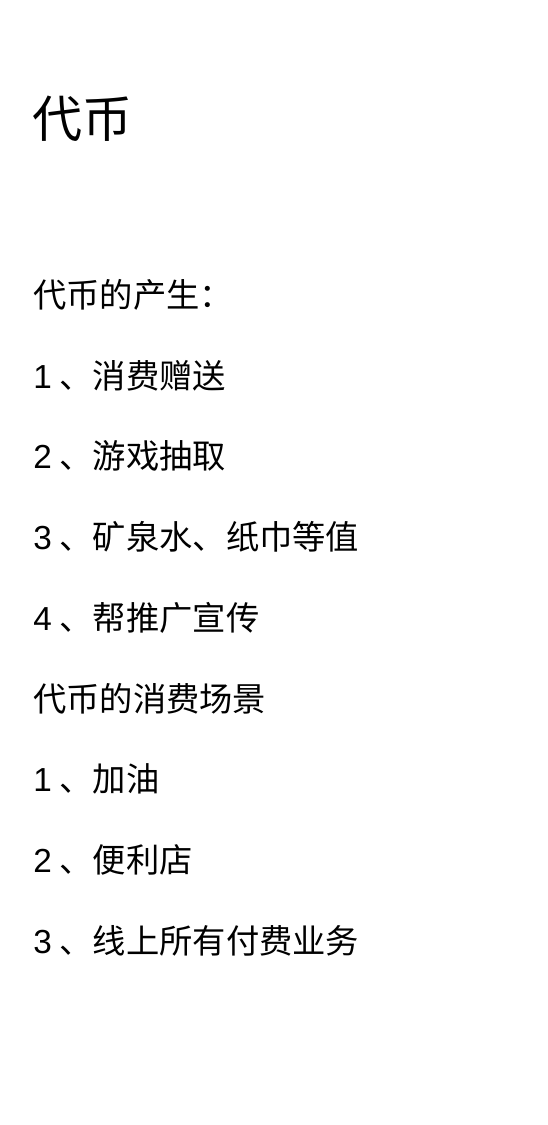

代币
代币的产生：
1、消费赠送
2、游戏抽取
3、矿泉水、纸巾等值
4、帮推广宣传
代币的消费场景
1、加油
2、便利店
3、线上所有付费业务